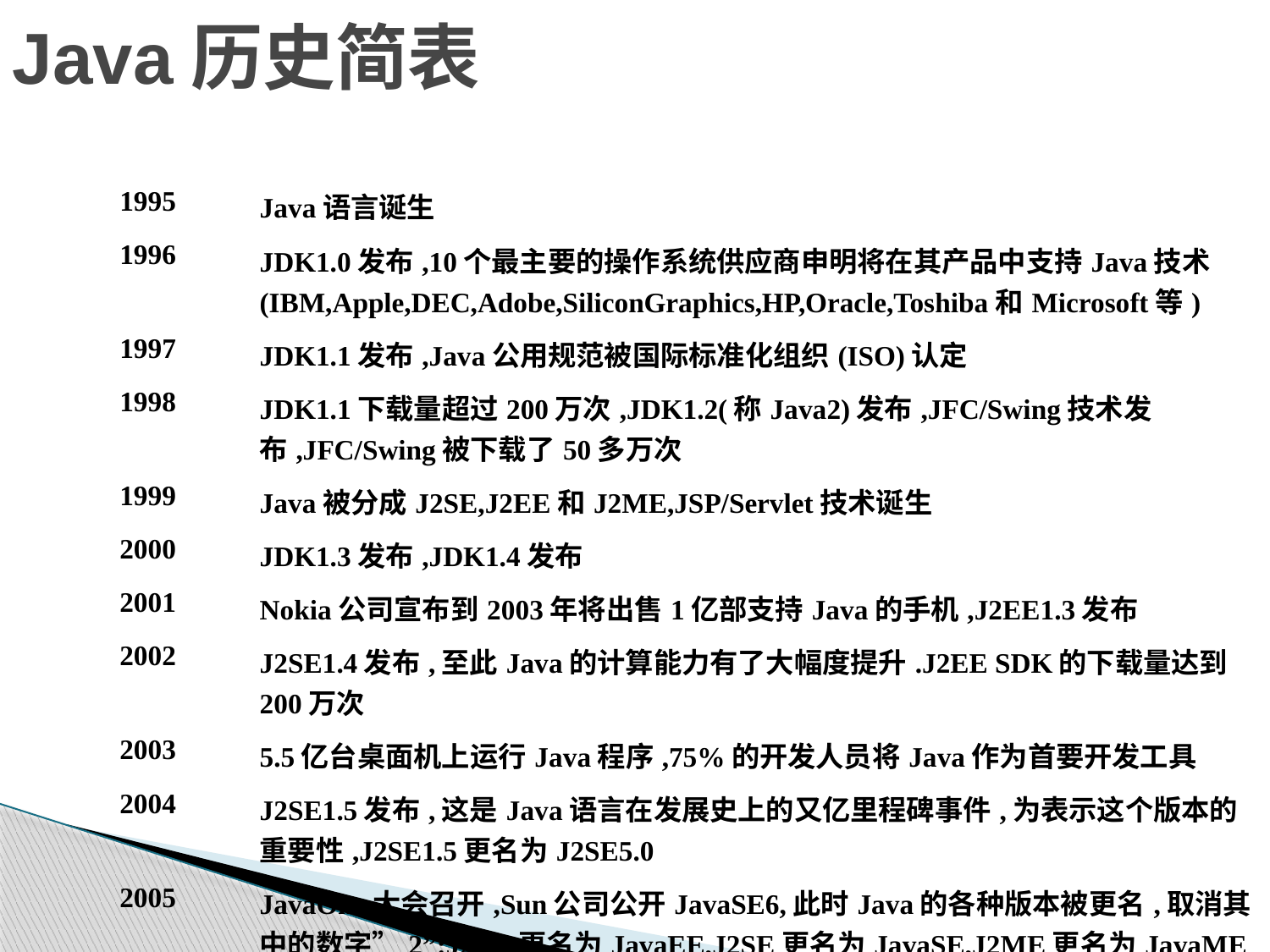

Java历史简表
| 年份 | Java的发展历史 |
| --- | --- |
| 1995 | Java语言诞生 |
| 1996 | JDK1.0发布,10个最主要的操作系统供应商申明将在其产品中支持Java技术(IBM,Apple,DEC,Adobe,SiliconGraphics,HP,Oracle,Toshiba和Microsoft等) |
| 1997 | JDK1.1发布,Java公用规范被国际标准化组织(ISO)认定 |
| 1998 | JDK1.1下载量超过200万次,JDK1.2(称Java2)发布,JFC/Swing技术发布,JFC/Swing被下载了50多万次 |
| 1999 | Java被分成J2SE,J2EE和J2ME,JSP/Servlet技术诞生 |
| 2000 | JDK1.3发布,JDK1.4发布 |
| 2001 | Nokia公司宣布到2003年将出售1亿部支持Java的手机,J2EE1.3发布 |
| 2002 | J2SE1.4发布,至此Java的计算能力有了大幅度提升.J2EE SDK的下载量达到200万次 |
| 2003 | 5.5亿台桌面机上运行Java程序,75%的开发人员将Java作为首要开发工具 |
| 2004 | J2SE1.5发布,这是Java语言在发展史上的又亿里程碑事件,为表示这个版本的重要性,J2SE1.5更名为J2SE5.0 |
| 2005 | JavaOne大会召开,Sun公司公开JavaSE6,此时Java的各种版本被更名,取消其中的数字”2”:J2EE更名为JavaEE,J2SE更名为JavaSE,J2ME更名为JavaME |